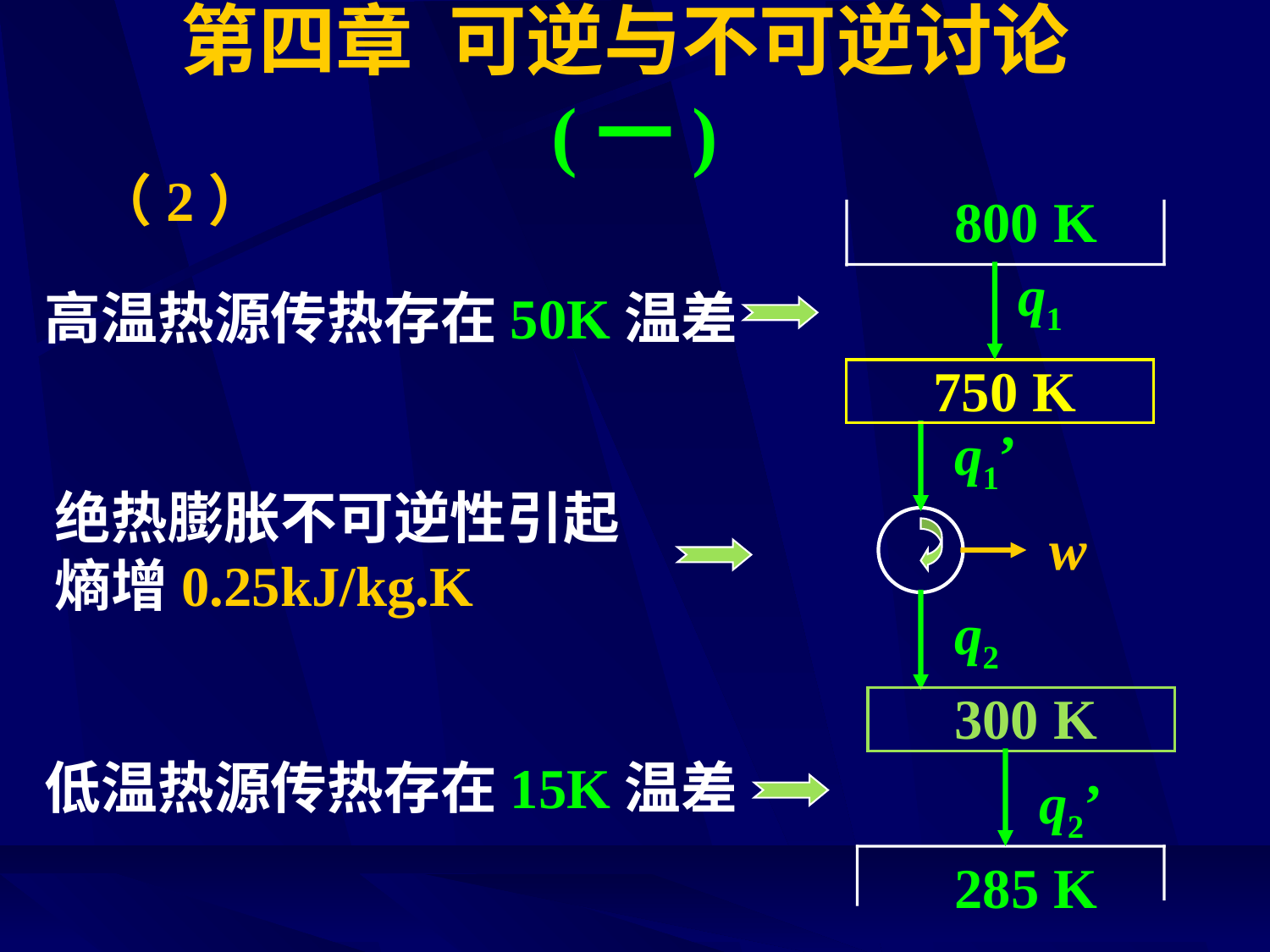

# 第四章  可逆与不可逆讨论(一)
（2）
800 K

q1

高温热源传热存在50K温差

750 K

q1’

绝热膨胀不可逆性引起熵增0.25kJ/kg.K

w

q2
300 K

低温热源传热存在15K温差

q2’

285 K